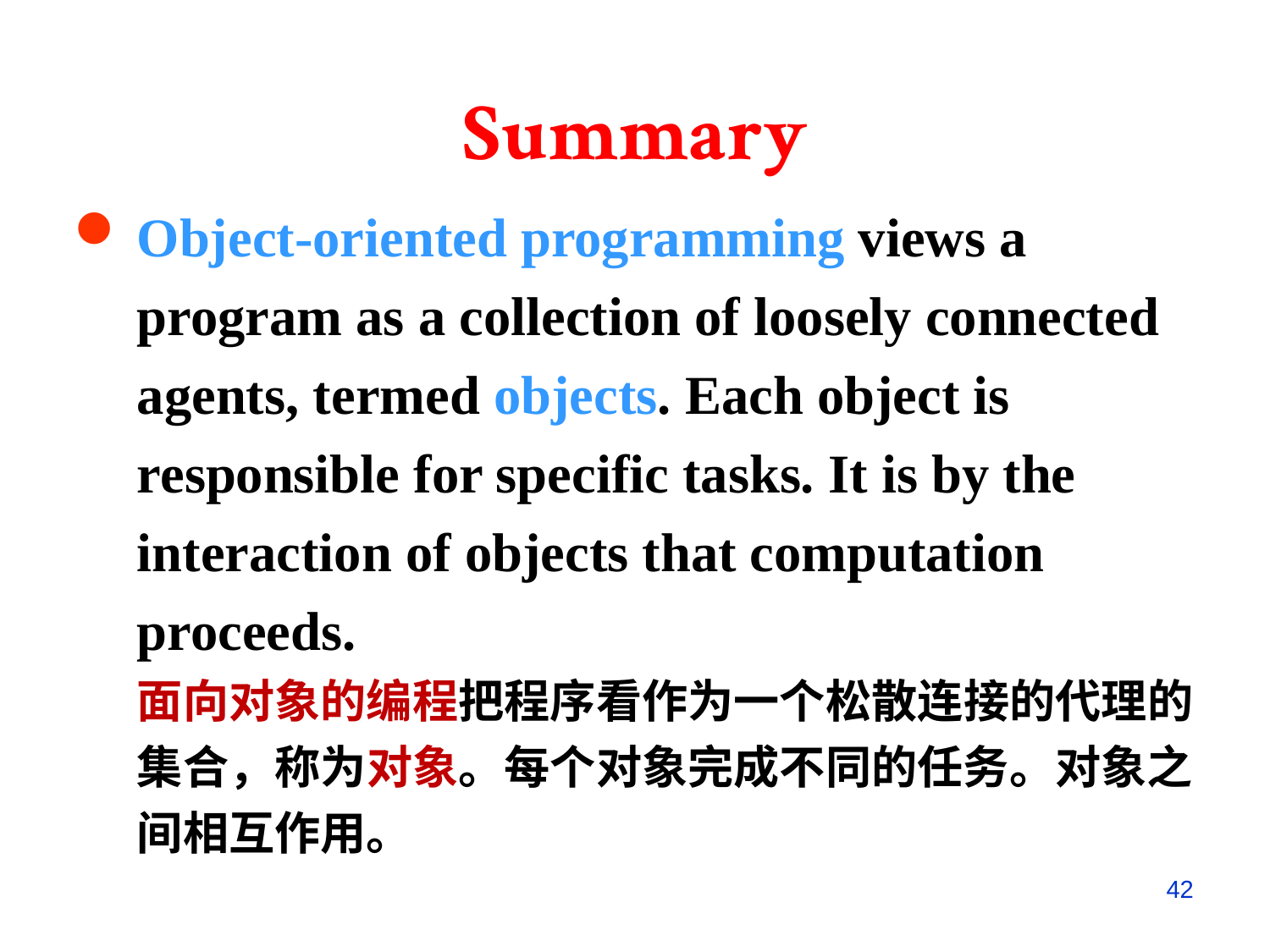

Summary
Object-oriented programming views a program as a collection of loosely connected agents, termed objects. Each object is responsible for specific tasks. It is by the interaction of objects that computation proceeds.
面向对象的编程把程序看作为一个松散连接的代理的集合，称为对象。每个对象完成不同的任务。对象之间相互作用。
42